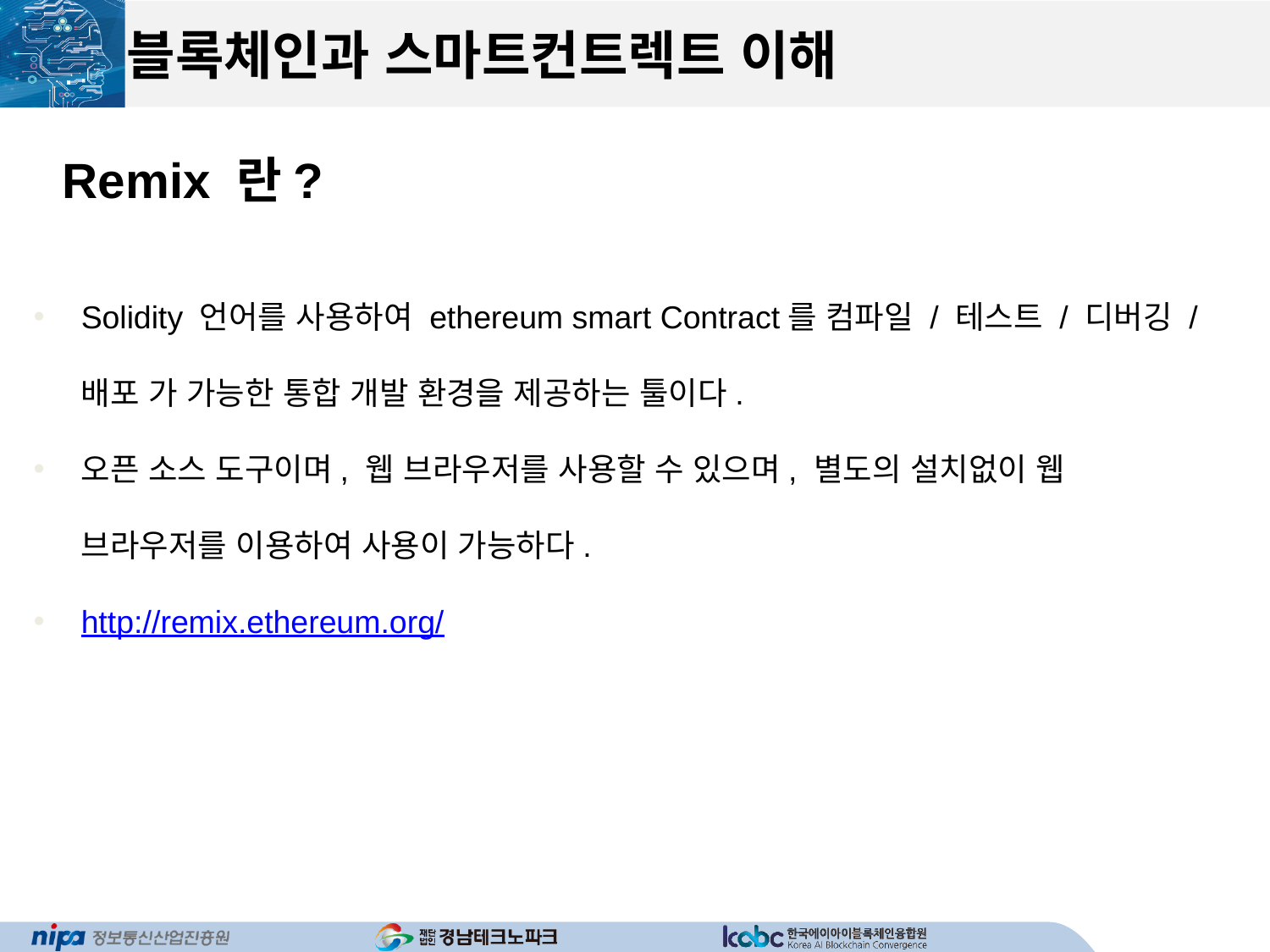

# 블록체인과 스마트컨트렉트 이해
Remix 란?
Solidity 언어를 사용하여 ethereum smart Contract를 컴파일 / 테스트 / 디버깅 / 배포 가 가능한 통합 개발 환경을 제공하는 툴이다.
오픈 소스 도구이며, 웹 브라우저를 사용할 수 있으며, 별도의 설치없이 웹 브라우저를 이용하여 사용이 가능하다.
http://remix.ethereum.org/